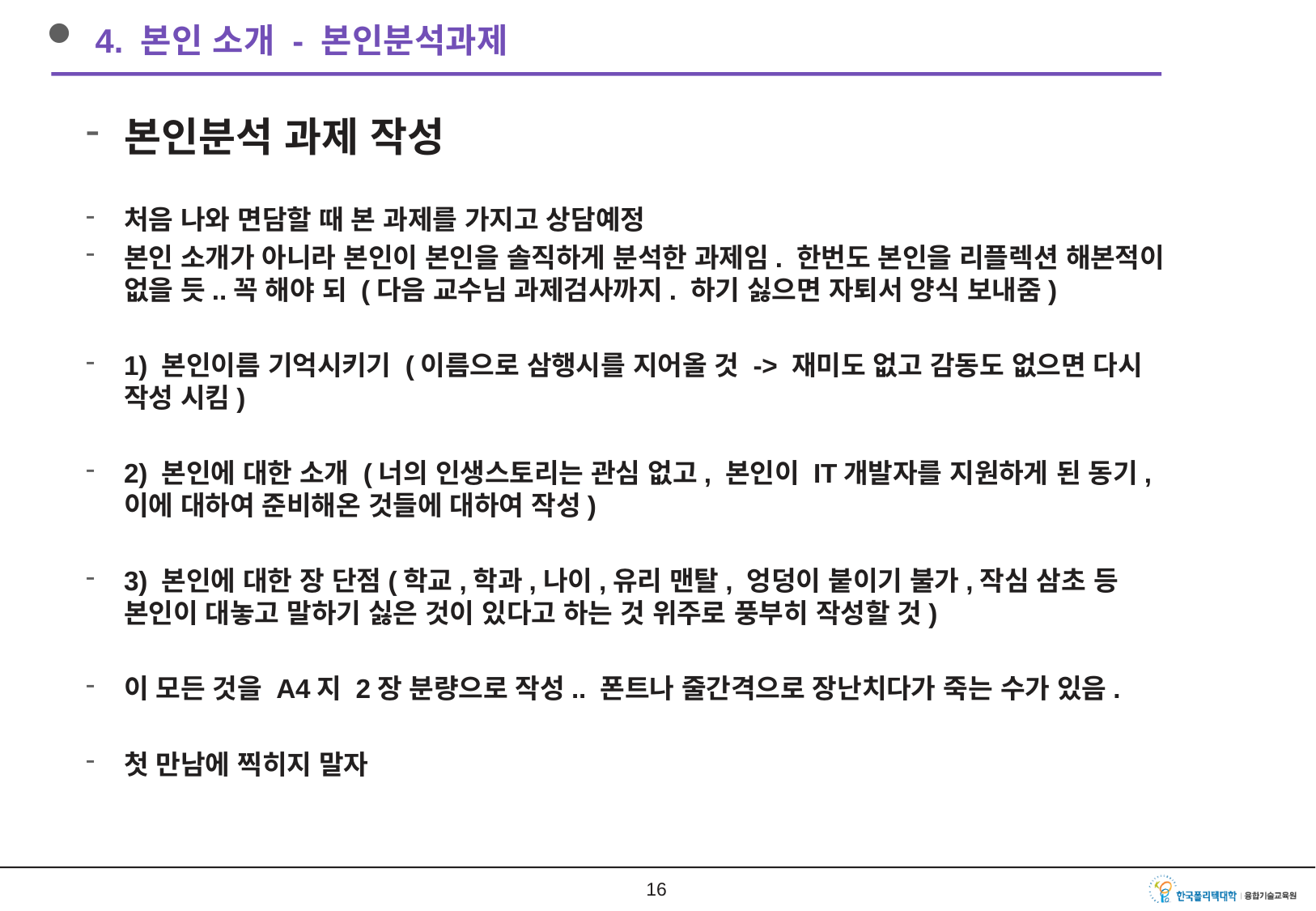

4. 본인 소개 - 본인분석과제
본인분석 과제 작성

처음 나와 면담할 때 본 과제를 가지고 상담예정
본인 소개가 아니라 본인이 본인을 솔직하게 분석한 과제임. 한번도 본인을 리플렉션 해본적이 없을 듯..꼭 해야 되 (다음 교수님 과제검사까지. 하기 싫으면 자퇴서 양식 보내줌)

1) 본인이름 기억시키기 (이름으로 삼행시를 지어올 것 -> 재미도 없고 감동도 없으면 다시 작성 시킴)

2) 본인에 대한 소개 (너의 인생스토리는 관심 없고, 본인이 IT개발자를 지원하게 된 동기, 이에 대하여 준비해온 것들에 대하여 작성)

3) 본인에 대한 장 단점(학교,학과,나이,유리 맨탈, 엉덩이 붙이기 불가,작심 삼초 등 본인이 대놓고 말하기 싫은 것이 있다고 하는 것 위주로 풍부히 작성할 것)

이 모든 것을 A4지 2장 분량으로 작성.. 폰트나 줄간격으로 장난치다가 죽는 수가 있음.

첫 만남에 찍히지 말자
16